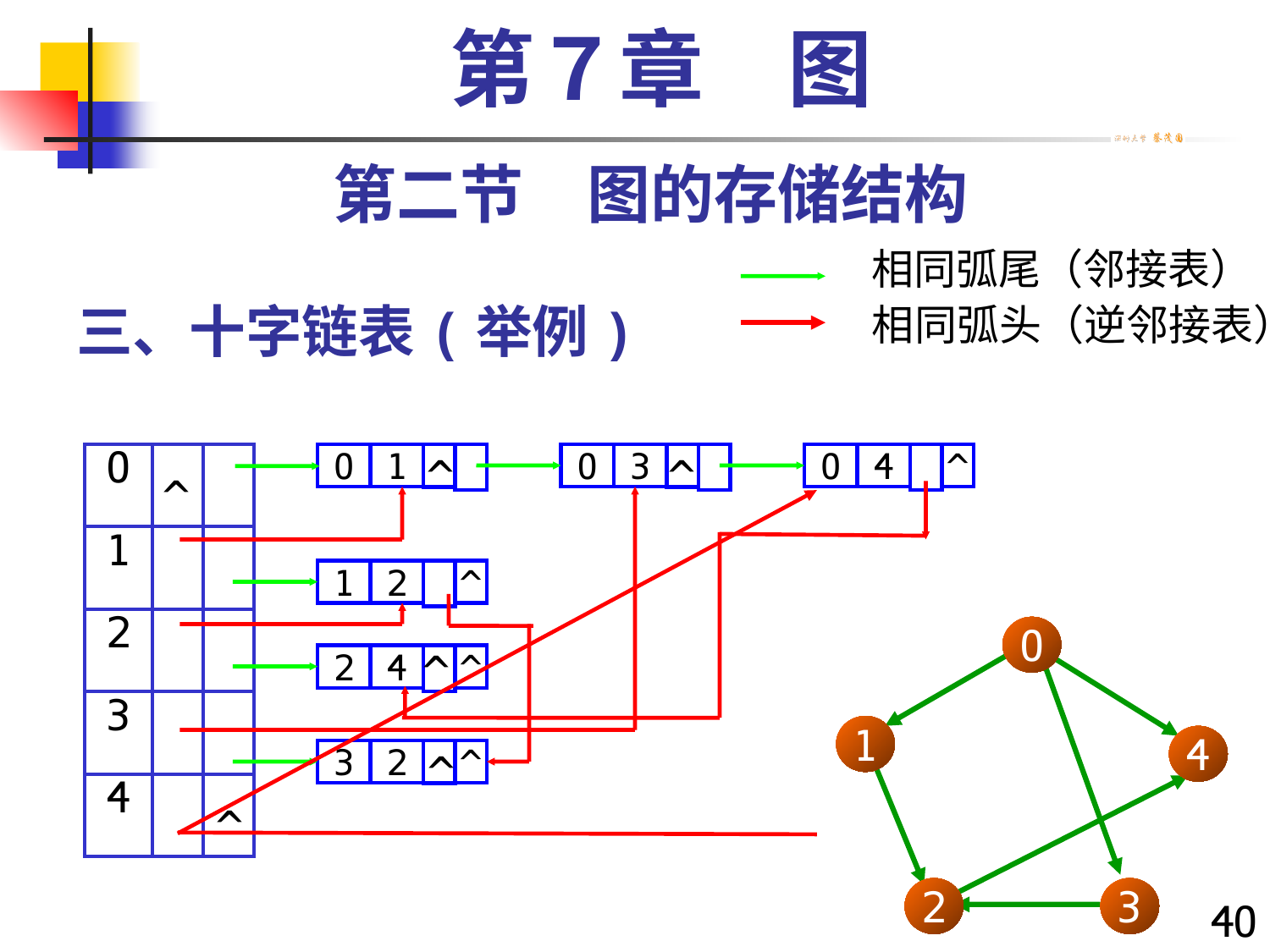

第７章　图
第二节　图的存储结构
相同弧尾（邻接表）
# 三、十字链表(举例)

相同弧头（逆邻接表）
^
^
| 0 |  |  |
| --- | --- | --- |
| 1 |  |  |
| 2 |  |  |
| 3 |  |  |
| 4 |  |  |
0
1

0
3

0
4

^

^

1
2

^

0

1
4

2
3

^
2
4

^

^
3
2

^

^
40